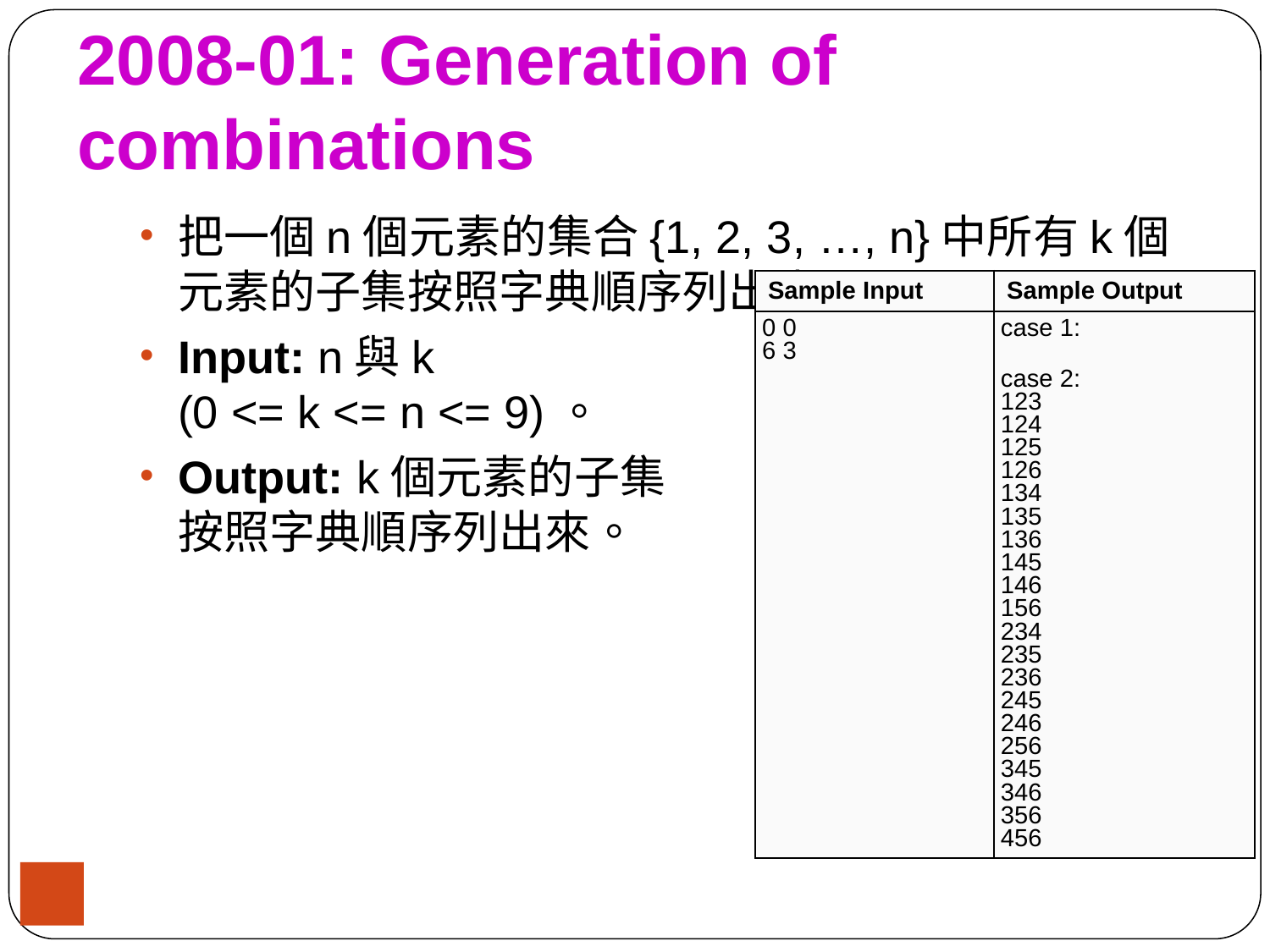

# 2008-01: Generation of combinations
把一個n個元素的集合{1, 2, 3, …, n}中所有k個元素的子集按照字典順序列出來。
Input: n與k
(0 <= k <= n <= 9)。
Output: k個元素的子集
按照字典順序列出來。
| Sample Input | Sample Output |
| --- | --- |
| 0 0 6 3 | case 1: case 2: 123 124 125 126 134 135 136 145 146 156 234 235 236 245 246 256 345 346 356 456 |